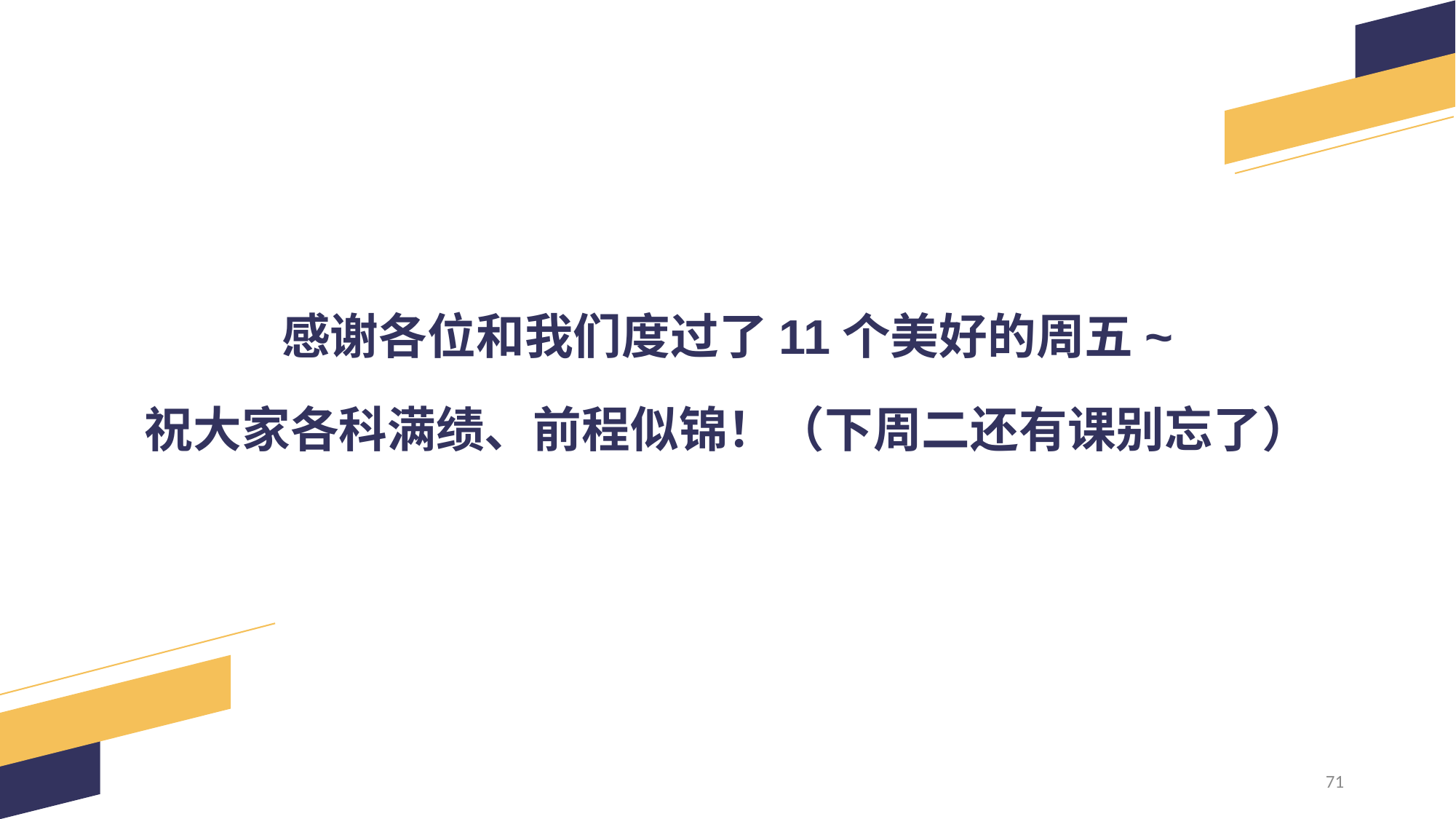

感谢各位和我们度过了11个美好的周五~
祝大家各科满绩、前程似锦！（下周二还有课别忘了）

71